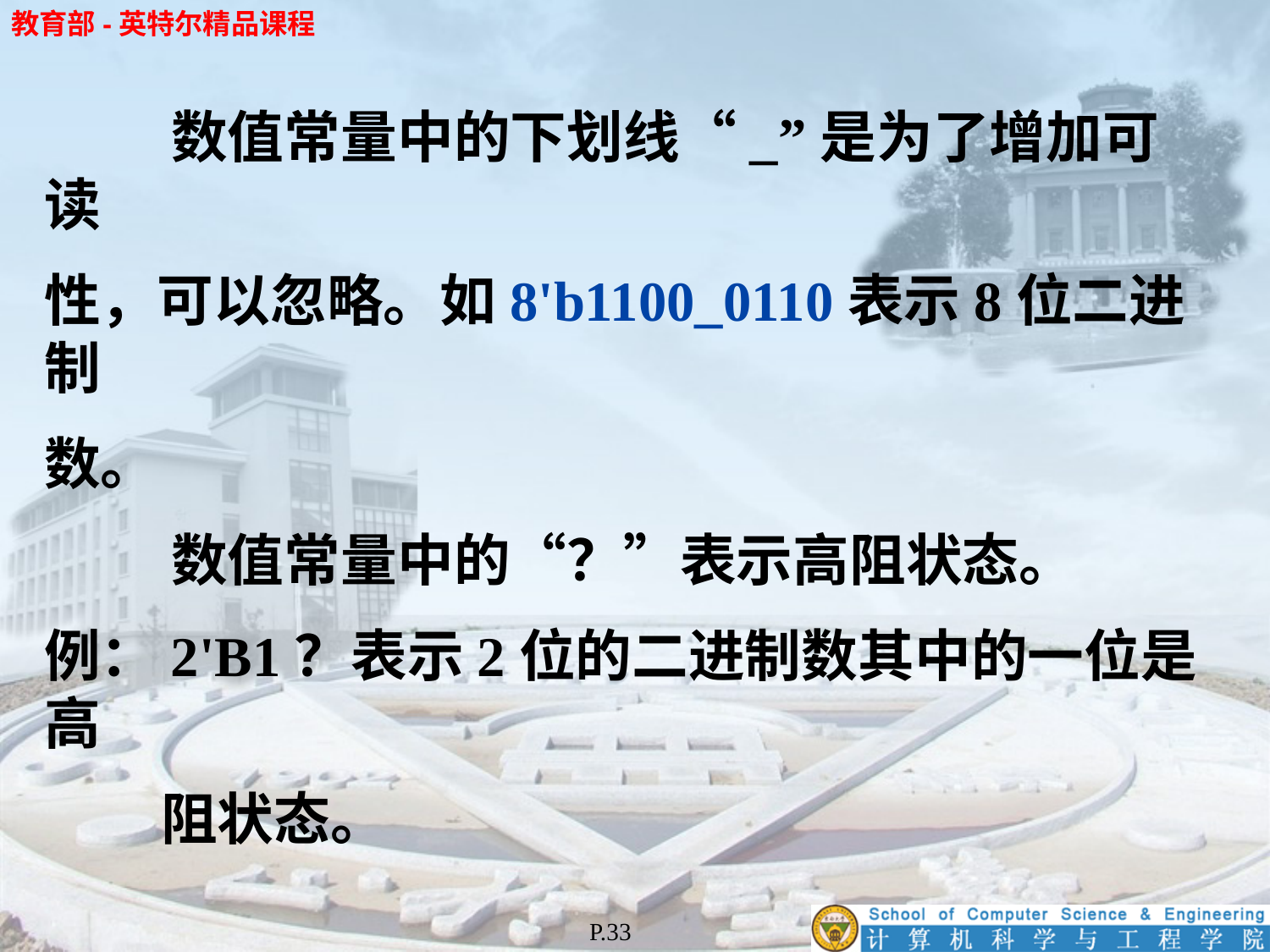

数值常量中的下划线“_”是为了增加可读
性，可以忽略。如8'b1100_0110表示8位二进制
数。
	数值常量中的“？”表示高阻状态。
例：2'B1？表示2位的二进制数其中的一位是高
        阻状态。
P.33